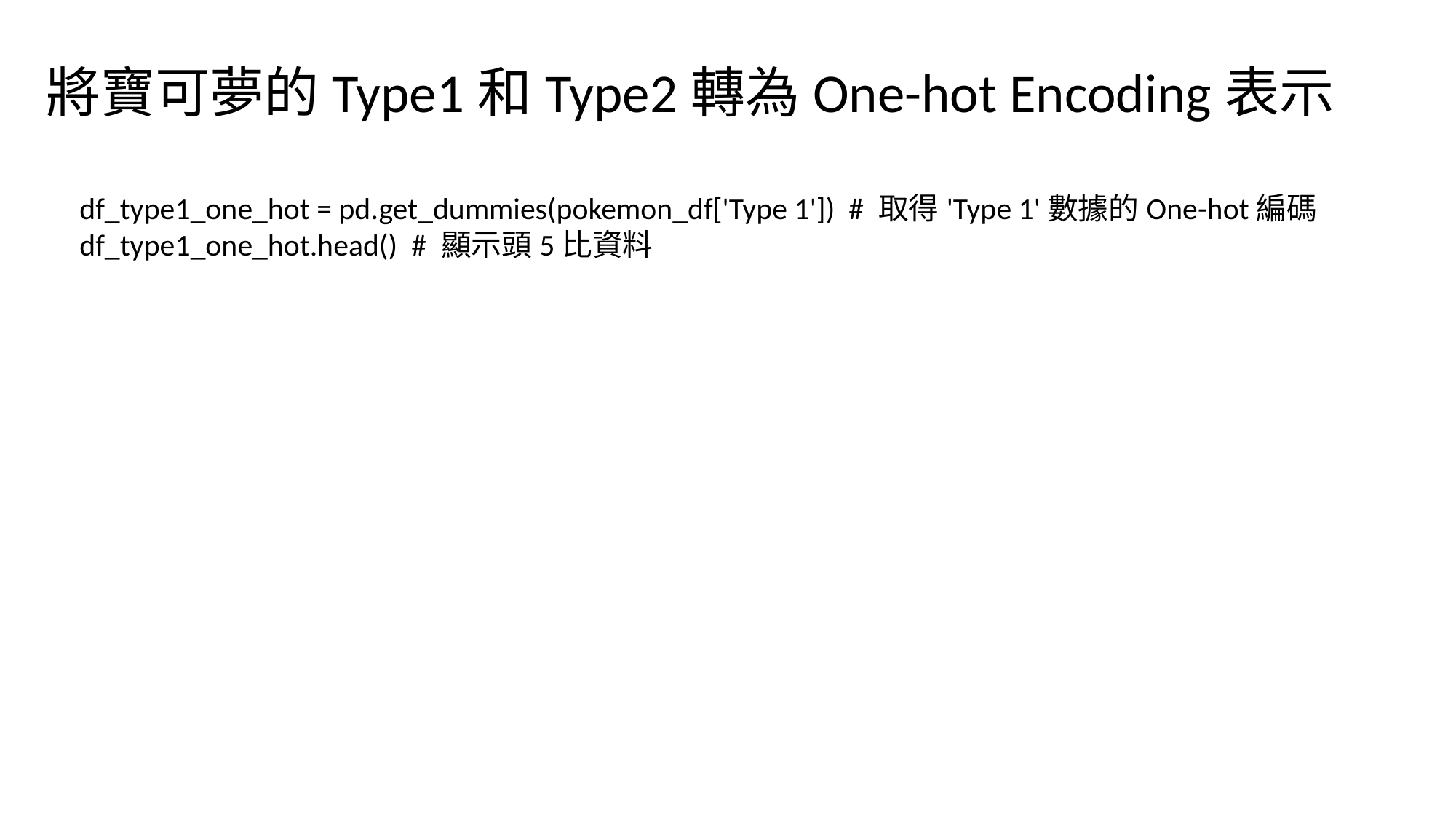

將寶可夢的Type1和Type2轉為One-hot Encoding表示
df_type1_one_hot = pd.get_dummies(pokemon_df['Type 1'])  # 取得'Type 1'數據的One-hot編碼
df_type1_one_hot.head()  # 顯示頭5比資料